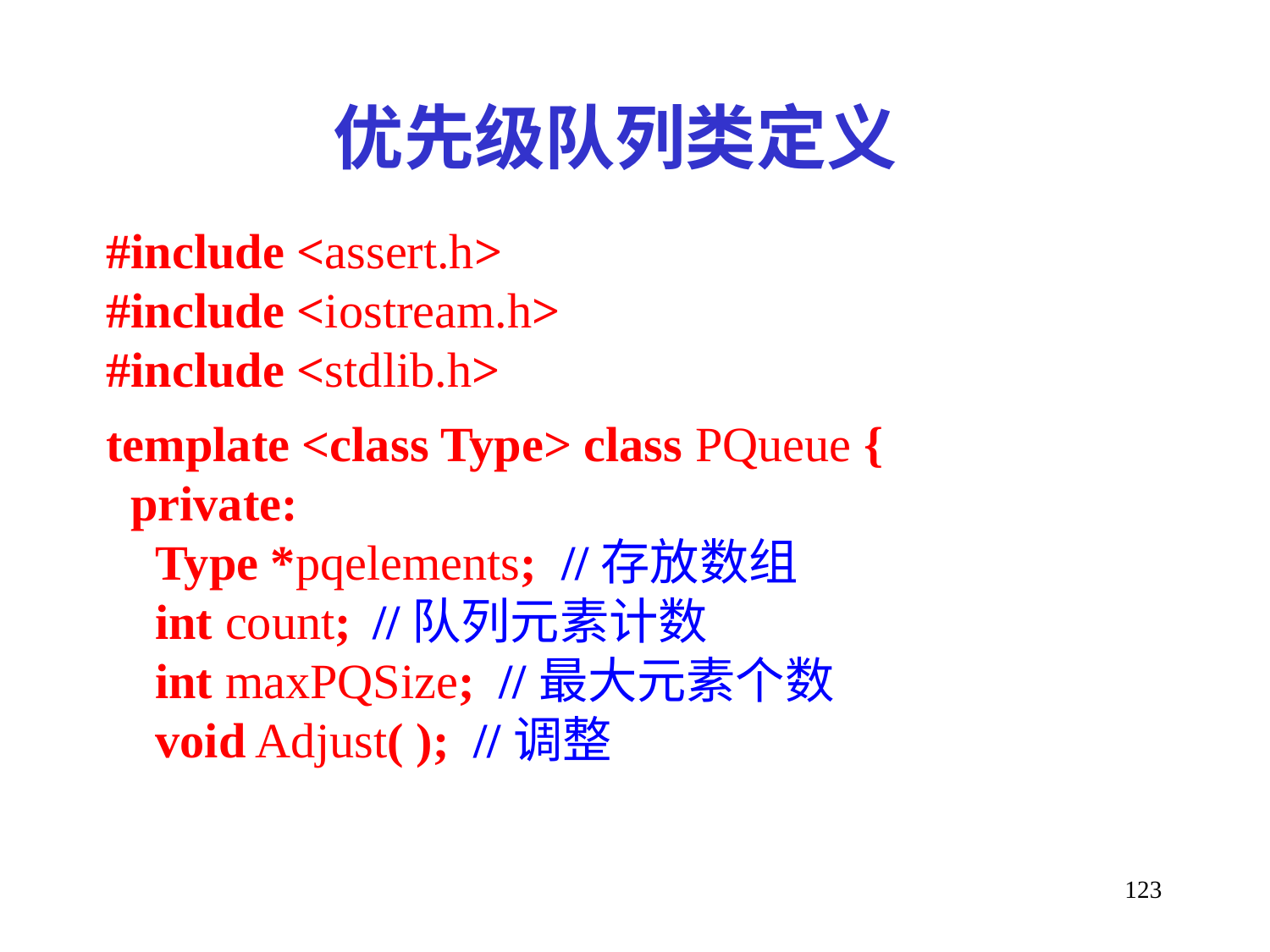

# 优先级队列类定义
#include <assert.h>
#include <iostream.h>
#include <stdlib.h>
template <class Type> class PQueue {
  private:
    Type *pqelements;  //存放数组
    int count;	 //队列元素计数
    int maxPQSize;  //最大元素个数
    void Adjust( );  //调整

123